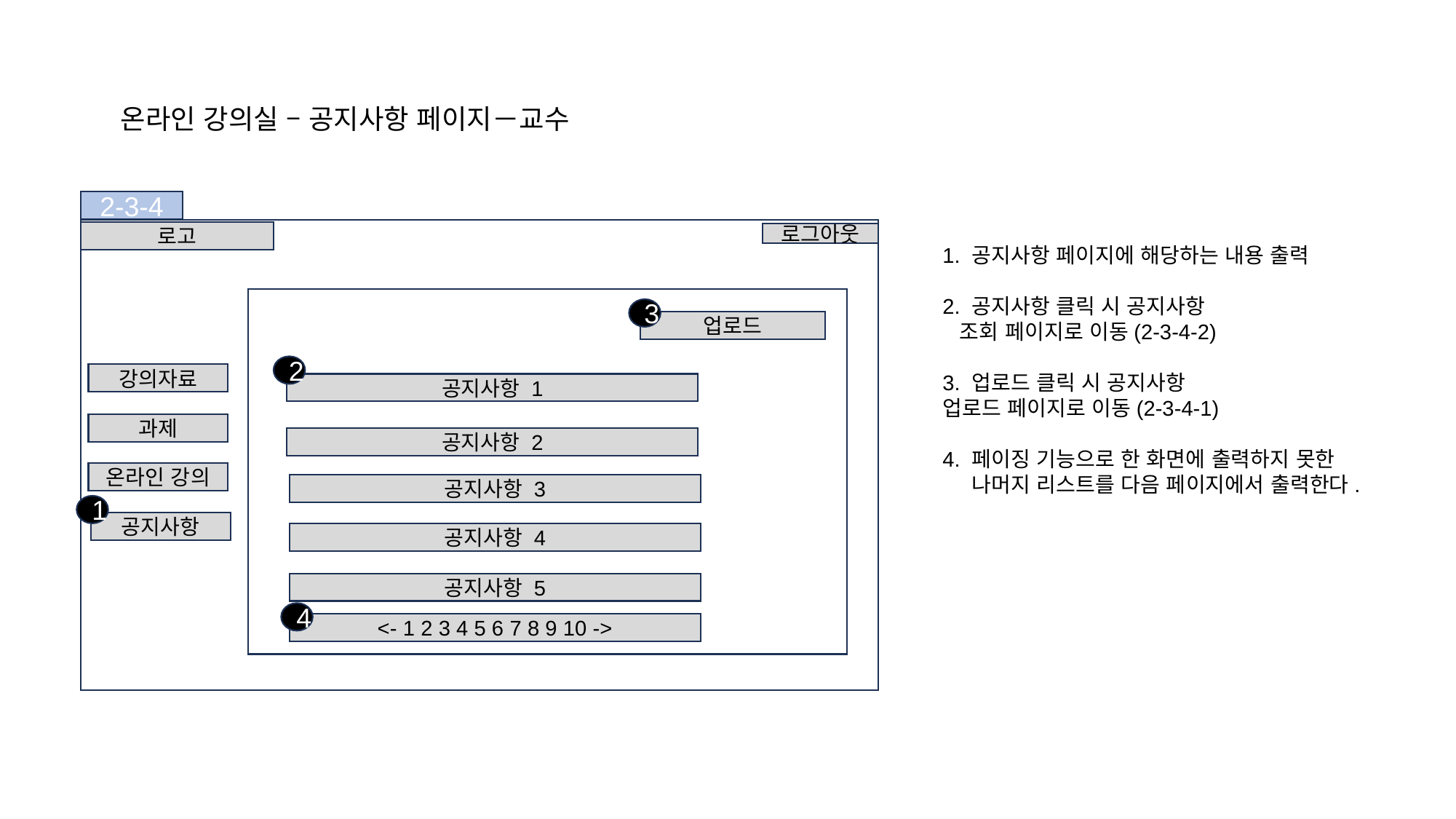

온라인 강의실 – 공지사항 페이지－교수
2-3-4

로고
로그아웃
1. 공지사항 페이지에 해당하는 내용 출력

2. 공지사항 클릭 시 공지사항
  조회 페이지로 이동(2-3-4-2)

3. 업로드 클릭 시 공지사항
업로드 페이지로 이동(2-3-4-1)

4. 페이징 기능으로 한 화면에 출력하지 못한
    나머지 리스트를 다음 페이지에서 출력한다.

3
업로드
2
강의자료
공지사항 1
과제
공지사항 2
온라인 강의
공지사항 3
1
공지사항
공지사항 4
공지사항 5
4
<- 1 2 3 4 5 6 7 8 9 10 ->